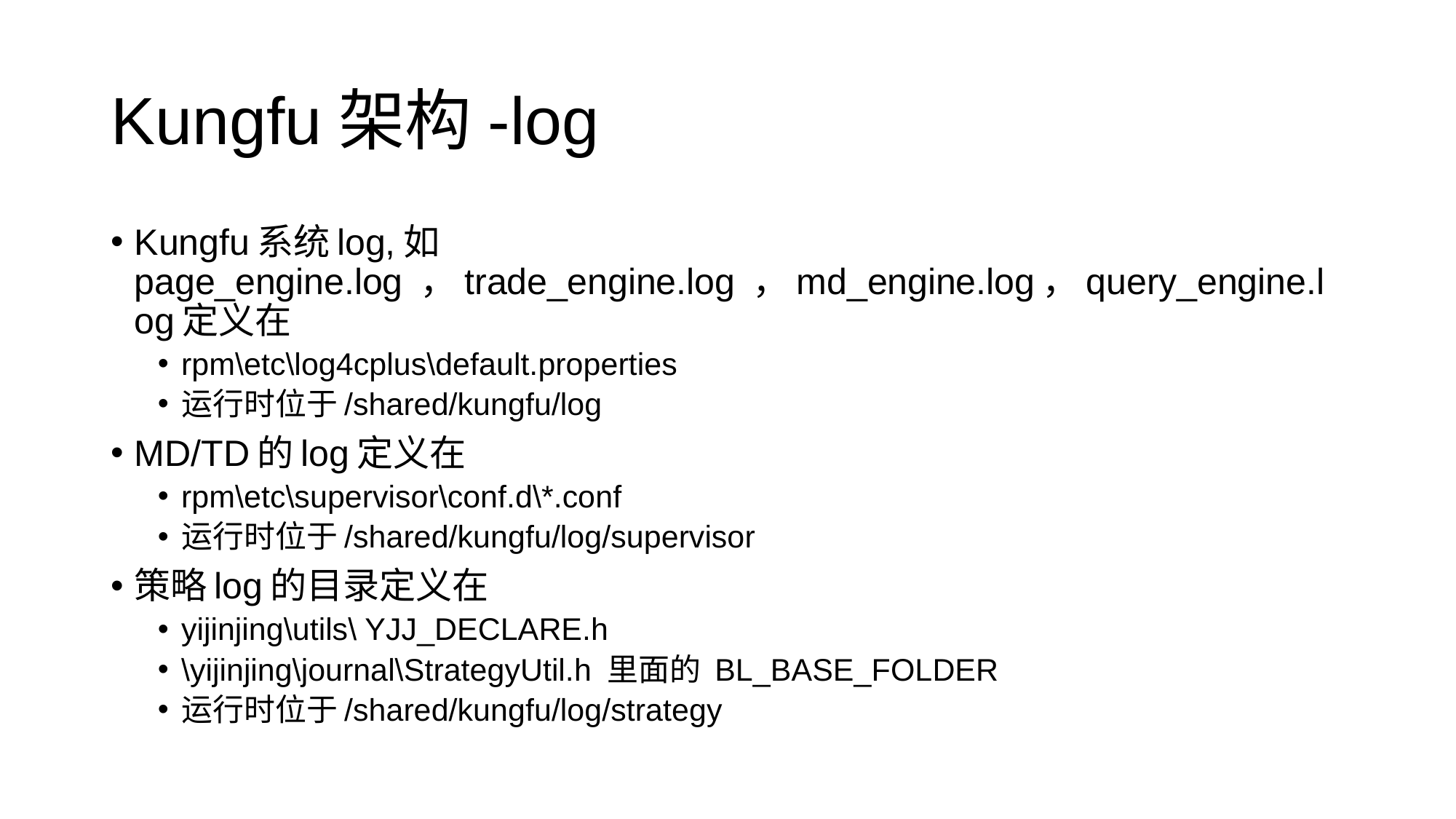

# Kungfu架构-log
Kungfu系统log,如page_engine.log ，trade_engine.log ，md_engine.log，query_engine.log定义在
rpm\etc\log4cplus\default.properties
运行时位于/shared/kungfu/log
MD/TD的log定义在
rpm\etc\supervisor\conf.d\*.conf
运行时位于/shared/kungfu/log/supervisor
策略log的目录定义在
yijinjing\utils\ YJJ_DECLARE.h
\yijinjing\journal\StrategyUtil.h 里面的 BL_BASE_FOLDER
运行时位于/shared/kungfu/log/strategy